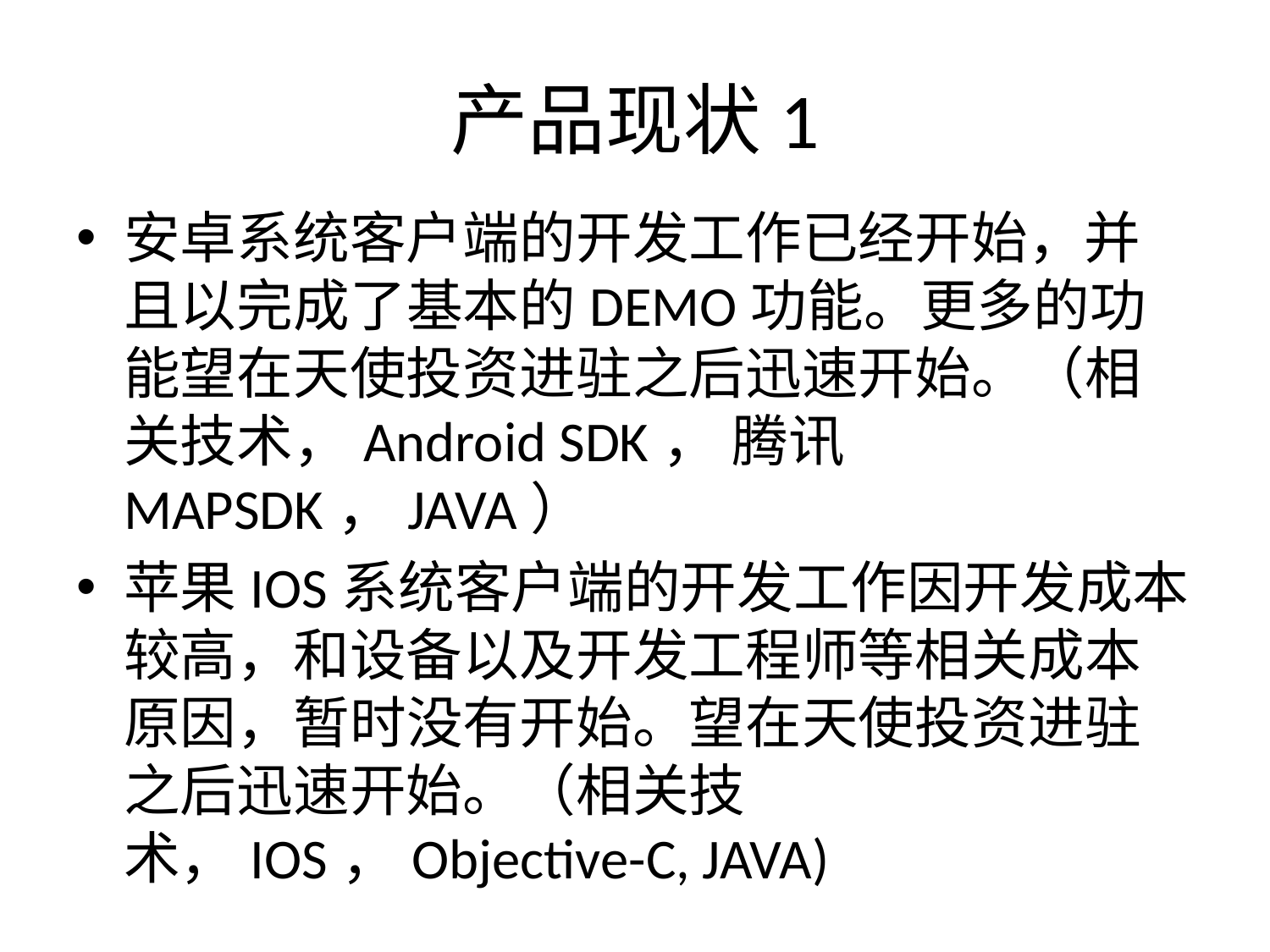

# 产品现状1
安卓系统客户端的开发工作已经开始，并且以完成了基本的DEMO功能。更多的功能望在天使投资进驻之后迅速开始。（相关技术，Android SDK， 腾讯MAPSDK，JAVA）
苹果IOS系统客户端的开发工作因开发成本较高，和设备以及开发工程师等相关成本原因，暂时没有开始。望在天使投资进驻之后迅速开始。（相关技术，IOS，Objective-C, JAVA)